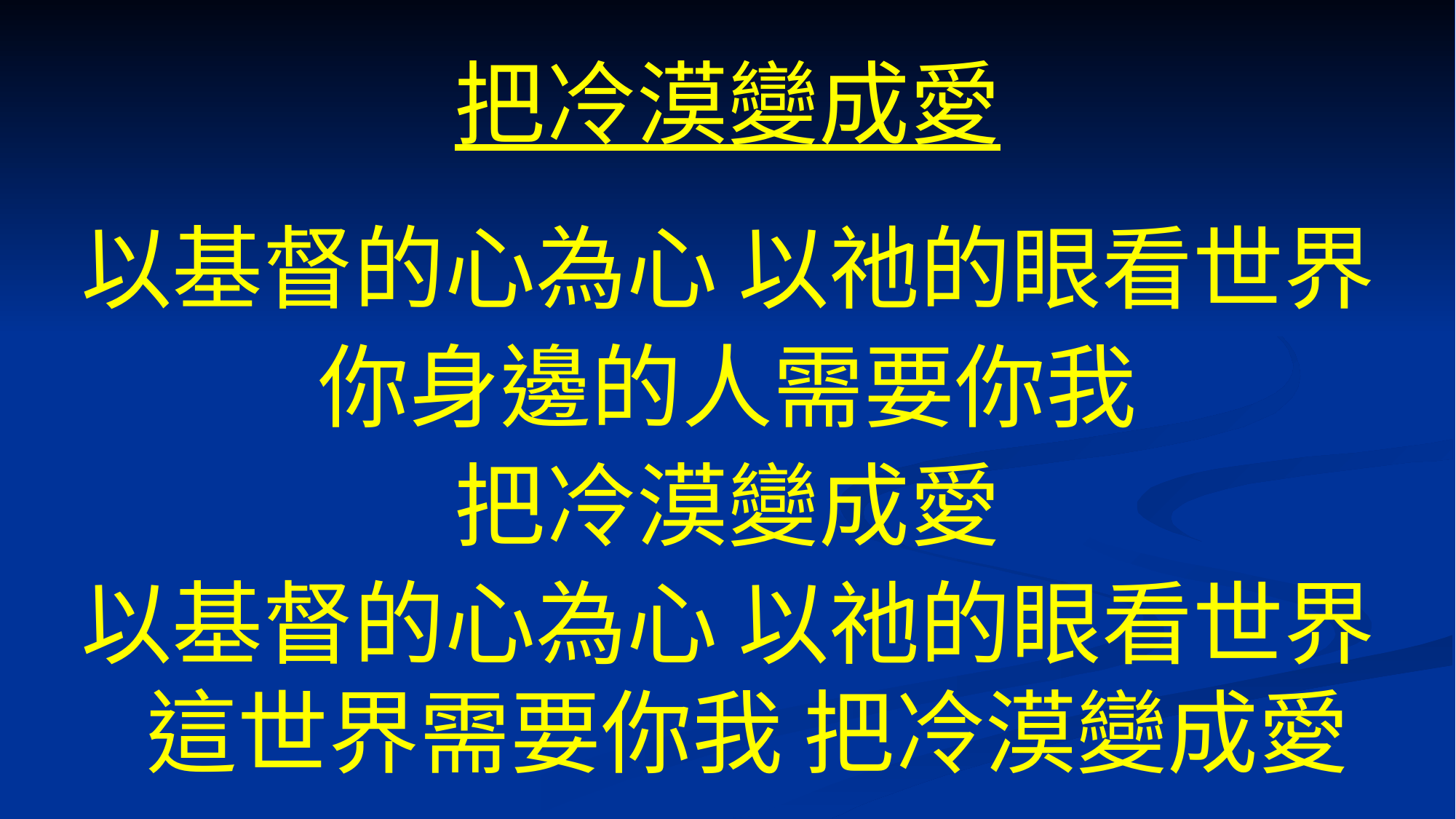

# 把冷漠變成愛
以基督的心為心 以祂的眼看世界
你身邊的人需要你我
把冷漠變成愛
以基督的心為心 以祂的眼看世界這世界需要你我 把冷漠變成愛